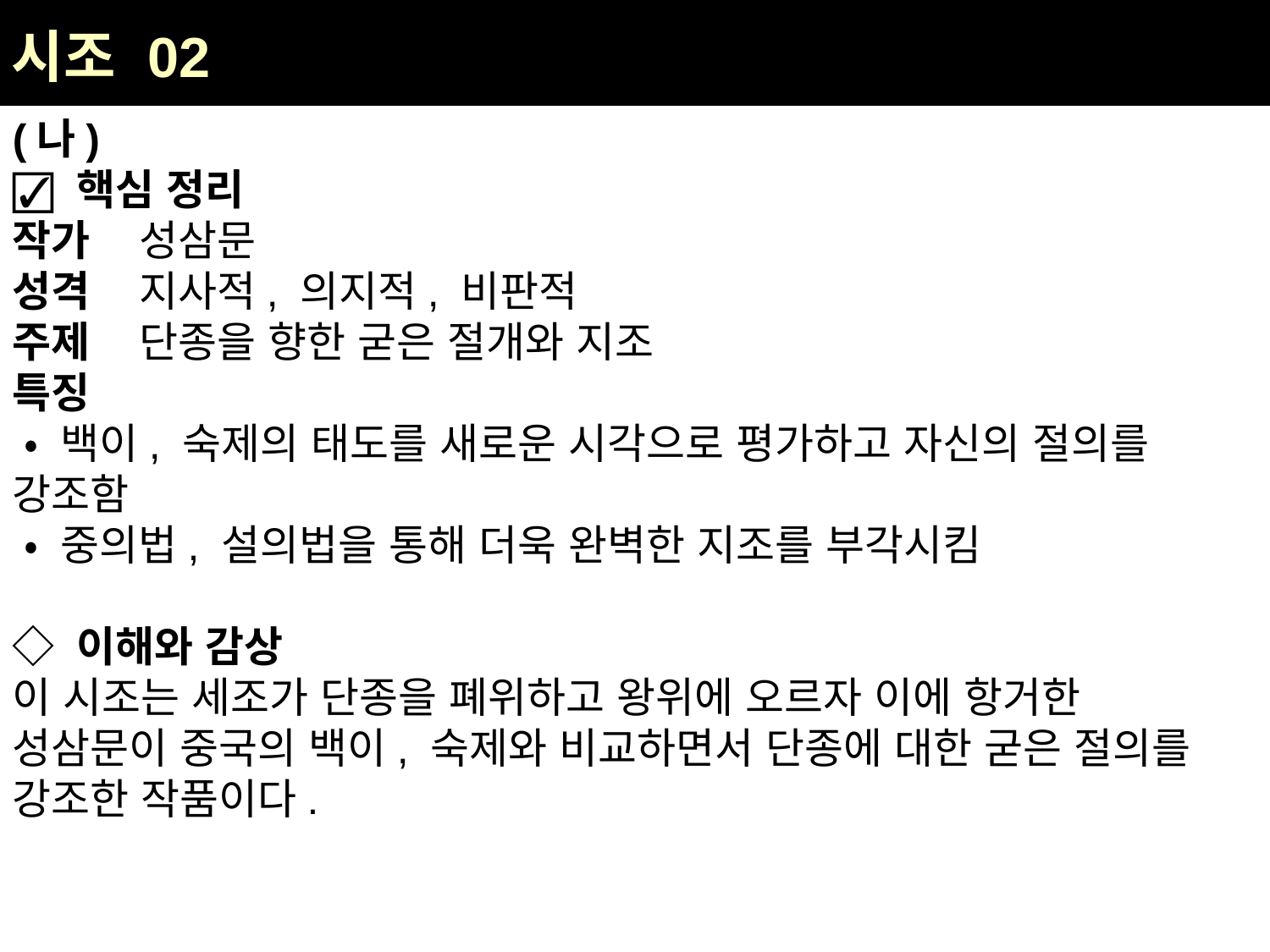

| 시조 02 |
| --- |
(나)
☑ 핵심 정리
작가	성삼문
성격	지사적, 의지적, 비판적
주제	단종을 향한 굳은 절개와 지조
특징
 • 백이, 숙제의 태도를 새로운 시각으로 평가하고 자신의 절의를 강조함
 • 중의법, 설의법을 통해 더욱 완벽한 지조를 부각시킴

◇ 이해와 감상
이 시조는 세조가 단종을 폐위하고 왕위에 오르자 이에 항거한 성삼문이 중국의 백이, 숙제와 비교하면서 단종에 대한 굳은 절의를 강조한 작품이다.